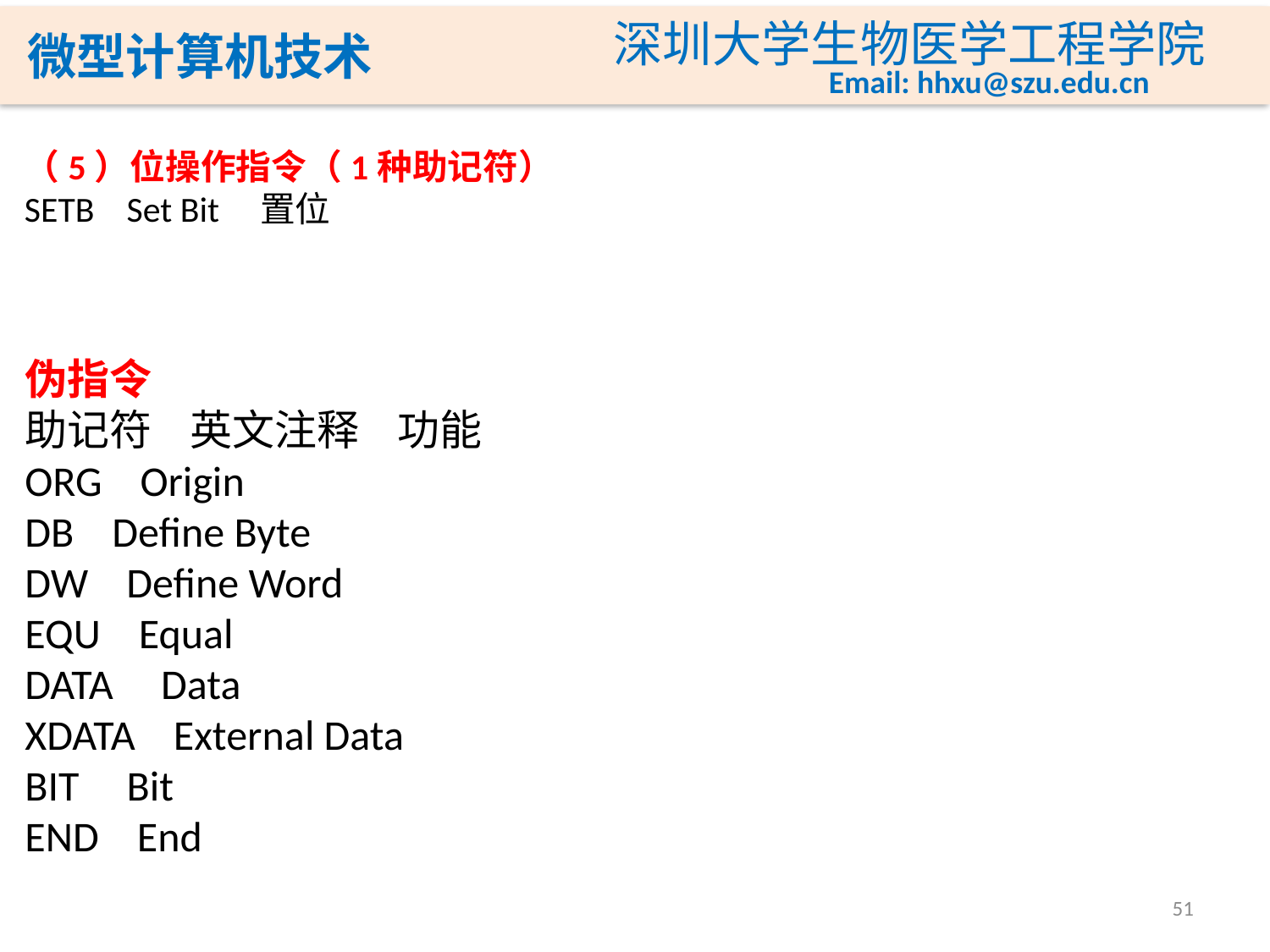

（5）位操作指令（1种助记符）
SETB    Set Bit    置位
伪指令
助记符    英文注释    功能
ORG    Origin    
DB    Define Byte    
DW    Define Word    
EQU    Equal    
DATA     Data    
XDATA    External Data    
BIT     Bit    
END    End
51